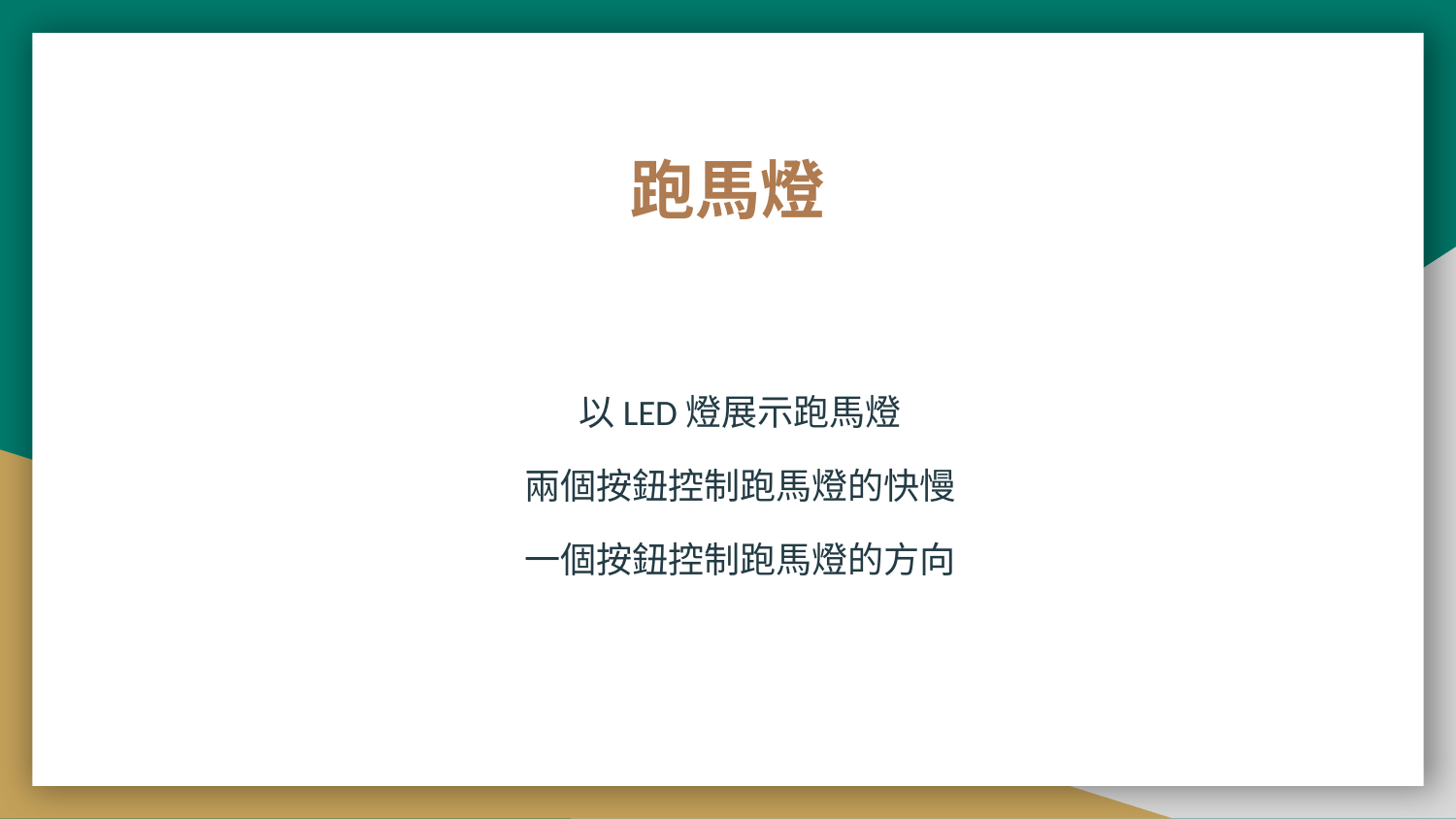

# 跑馬燈
以LED燈展示跑馬燈
兩個按鈕控制跑馬燈的快慢
一個按鈕控制跑馬燈的方向